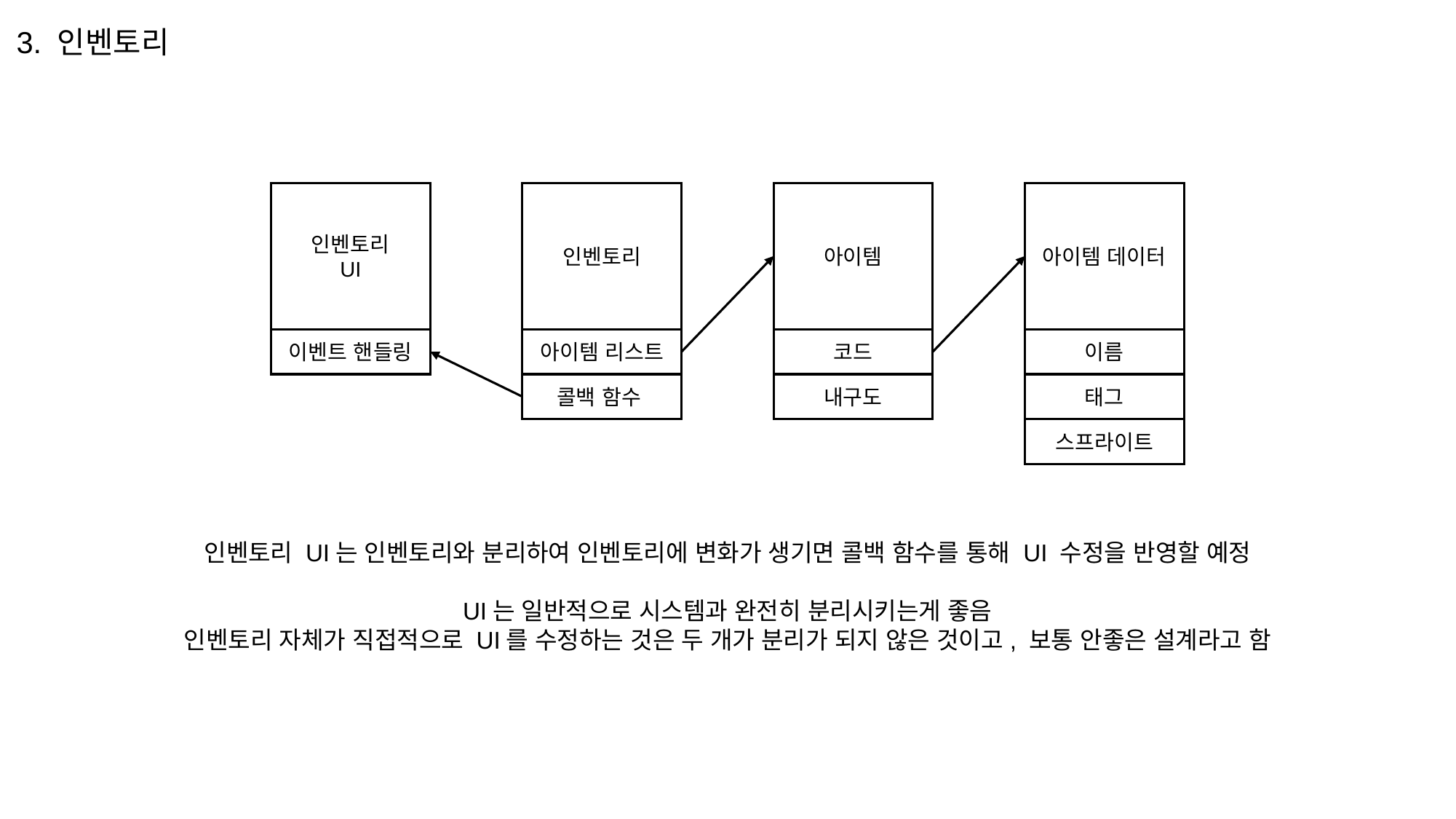

3. 인벤토리
인벤토리
UI
아이템 데이터
인벤토리
아이템
이벤트 핸들링
코드
이름
아이템 리스트
내구도
태그
콜백 함수
스프라이트
인벤토리 UI는 인벤토리와 분리하여 인벤토리에 변화가 생기면 콜백 함수를 통해 UI 수정을 반영할 예정

UI는 일반적으로 시스템과 완전히 분리시키는게 좋음
인벤토리 자체가 직접적으로 UI를 수정하는 것은 두 개가 분리가 되지 않은 것이고, 보통 안좋은 설계라고 함